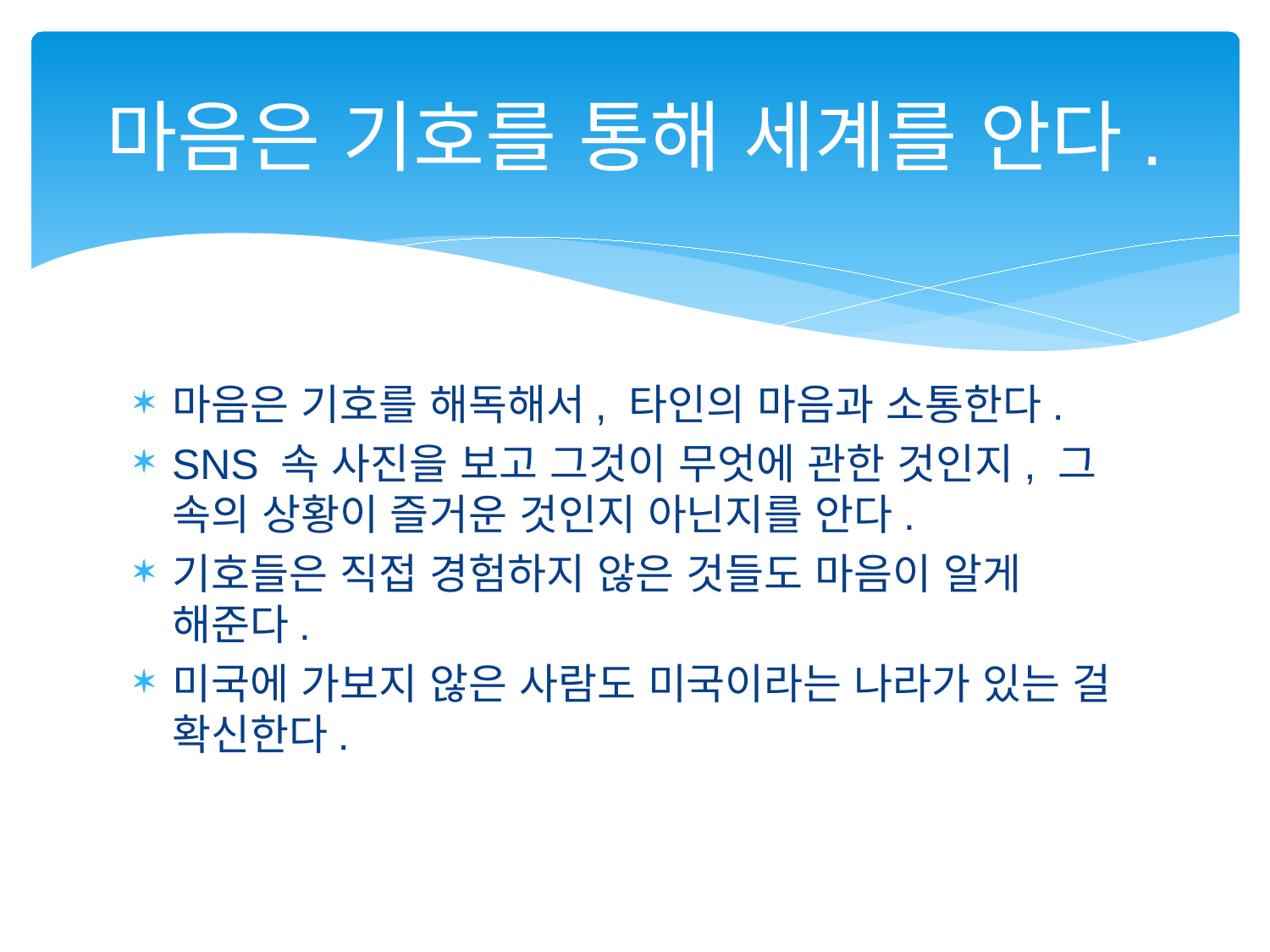

# 마음은 기호를 통해 세계를 안다.
마음은 기호를 해독해서, 타인의 마음과 소통한다.
SNS 속 사진을 보고 그것이 무엇에 관한 것인지, 그 속의 상황이 즐거운 것인지 아닌지를 안다.
기호들은 직접 경험하지 않은 것들도 마음이 알게 해준다.
미국에 가보지 않은 사람도 미국이라는 나라가 있는 걸 확신한다.